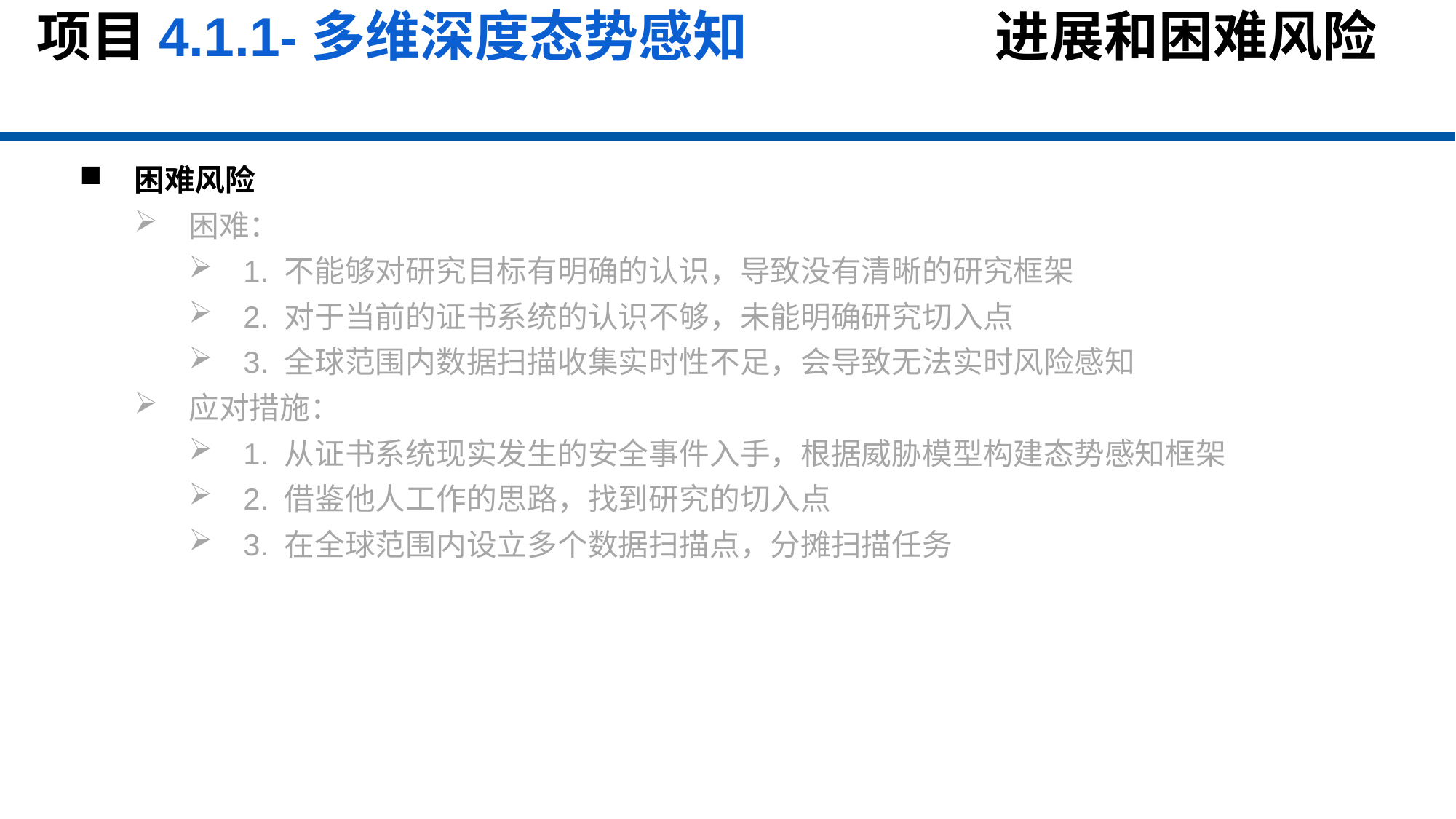

# 项目4.1.1-多维深度态势感知                    进展和困难风险
困难风险
困难：
1. 不能够对研究目标有明确的认识，导致没有清晰的研究框架
2. 对于当前的证书系统的认识不够，未能明确研究切入点
3. 全球范围内数据扫描收集实时性不足，会导致无法实时风险感知
应对措施：
1. 从证书系统现实发生的安全事件入手，根据威胁模型构建态势感知框架
2. 借鉴他人工作的思路，找到研究的切入点
3. 在全球范围内设立多个数据扫描点，分摊扫描任务